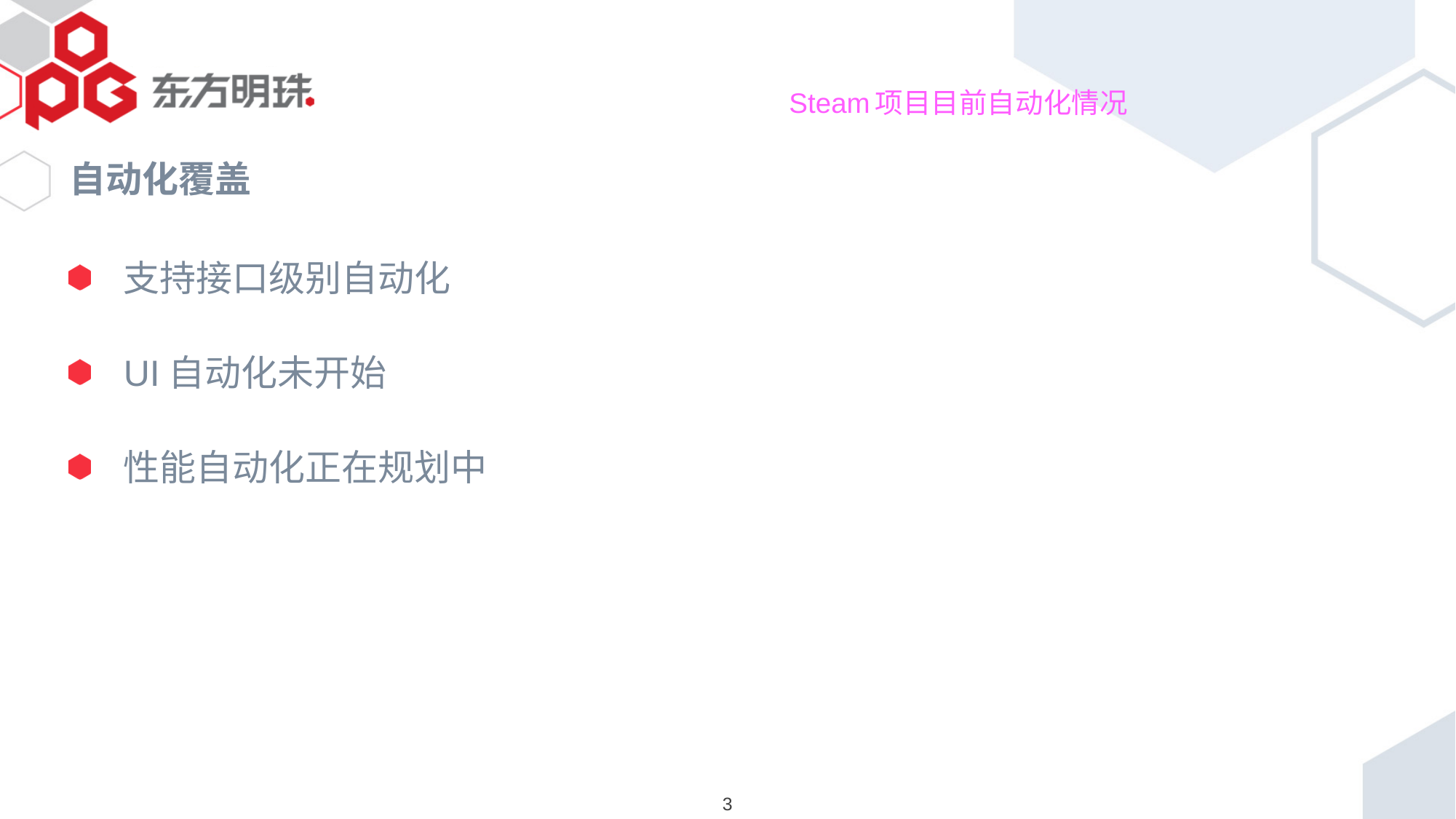

# Steam项目目前自动化情况
自动化覆盖
支持接口级别自动化
UI自动化未开始
性能自动化正在规划中
3